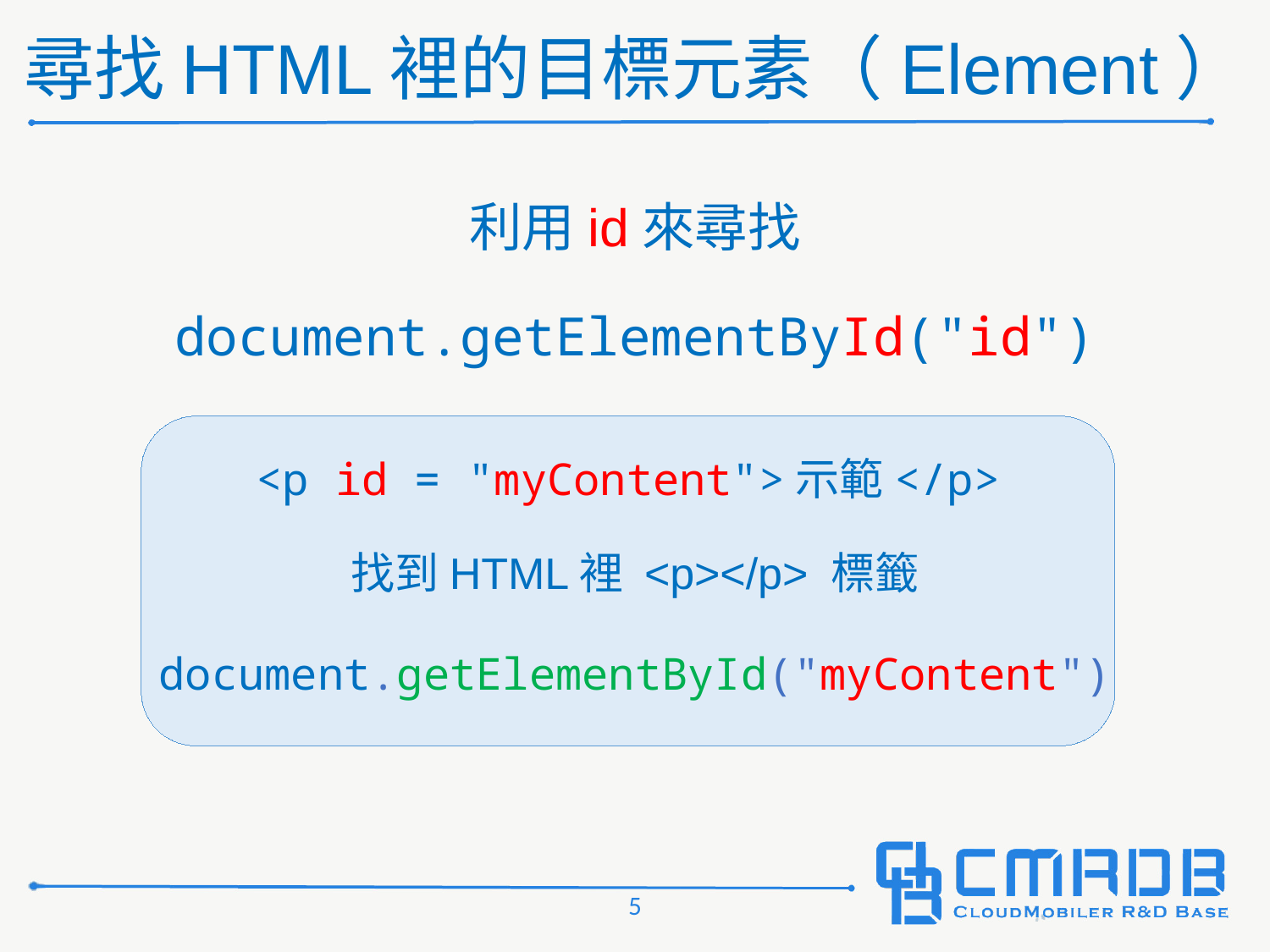

# 尋找HTML裡的目標元素（Element）
利用id來尋找
document.getElementById("id")

<p id = "myContent">示範</p>
找到HTML裡 <p></p> 標籤
document.getElementById("myContent")